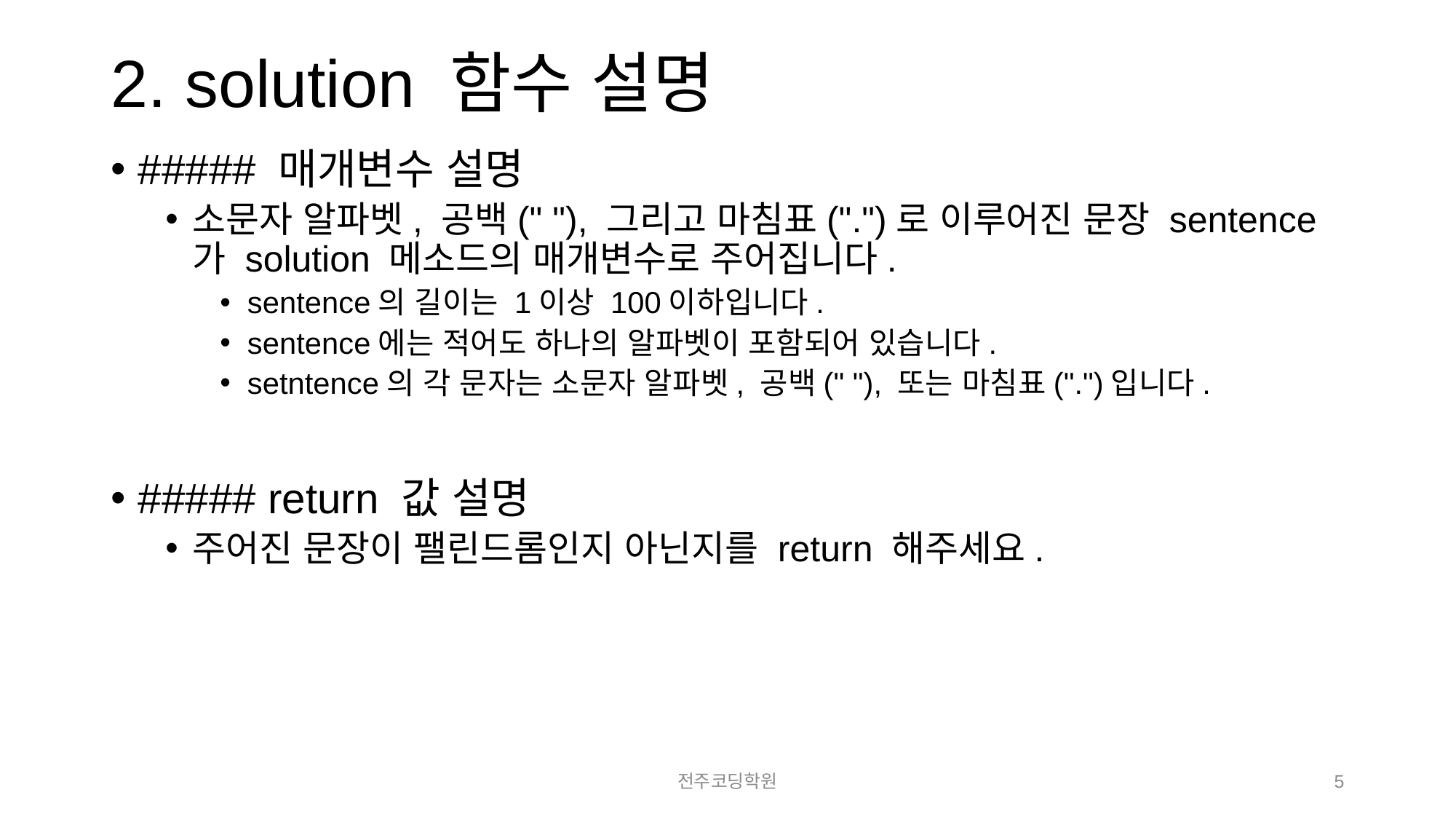

# 2. solution 함수 설명
##### 매개변수 설명
소문자 알파벳, 공백(" "), 그리고 마침표(".")로 이루어진 문장 sentence가 solution 메소드의 매개변수로 주어집니다.
sentence의 길이는 1이상 100이하입니다.
sentence에는 적어도 하나의 알파벳이 포함되어 있습니다.
setntence의 각 문자는 소문자 알파벳, 공백(" "), 또는 마침표(".")입니다.

##### return 값 설명
주어진 문장이 팰린드롬인지 아닌지를 return 해주세요.
전주코딩학원
5